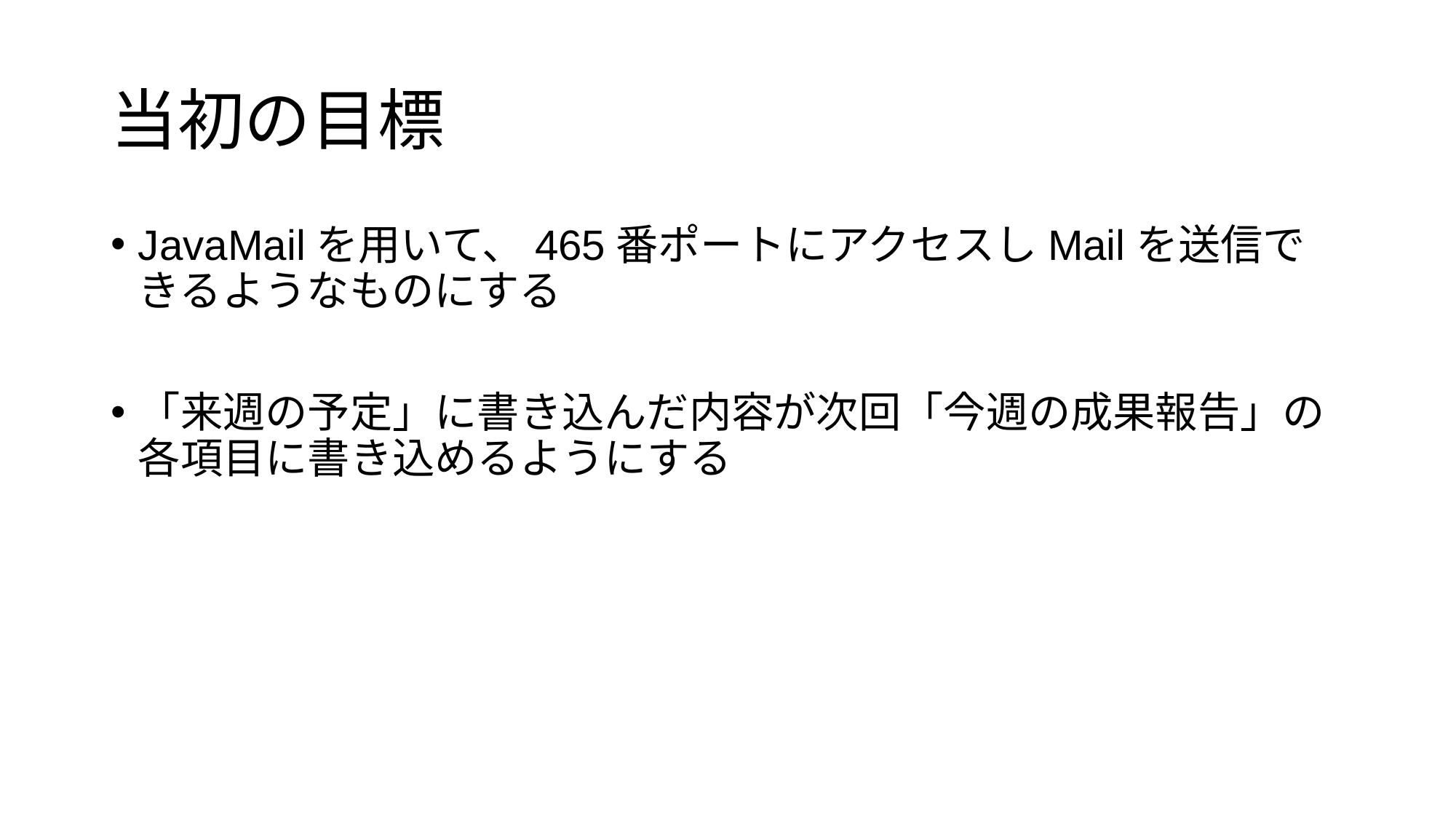

# 当初の目標
JavaMailを用いて、465番ポートにアクセスしMailを送信できるようなものにする

「来週の予定」に書き込んだ内容が次回「今週の成果報告」の各項目に書き込めるようにする